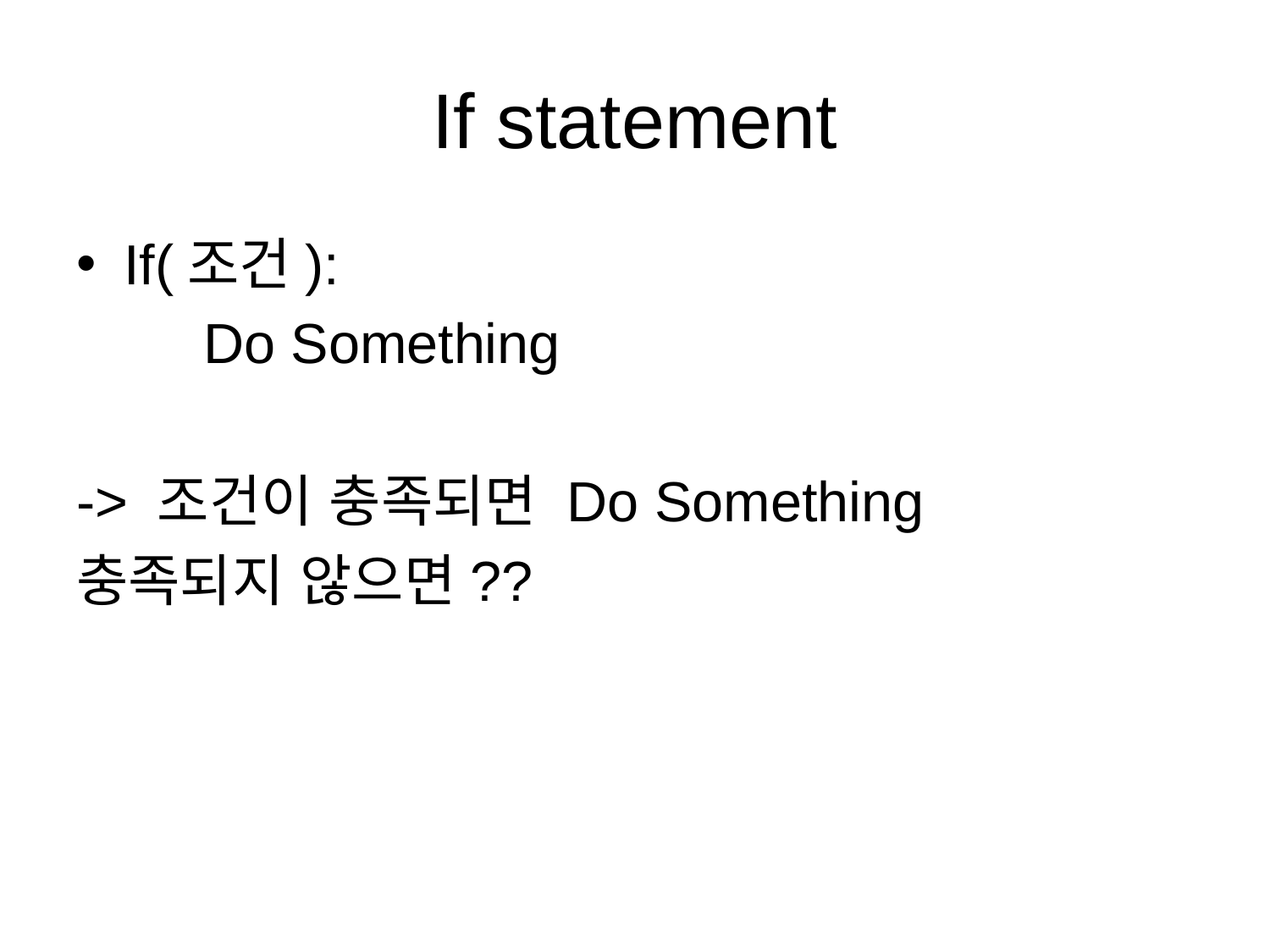

# If statement
If(조건):
	Do Something

-> 조건이 충족되면 Do Something
충족되지 않으면??